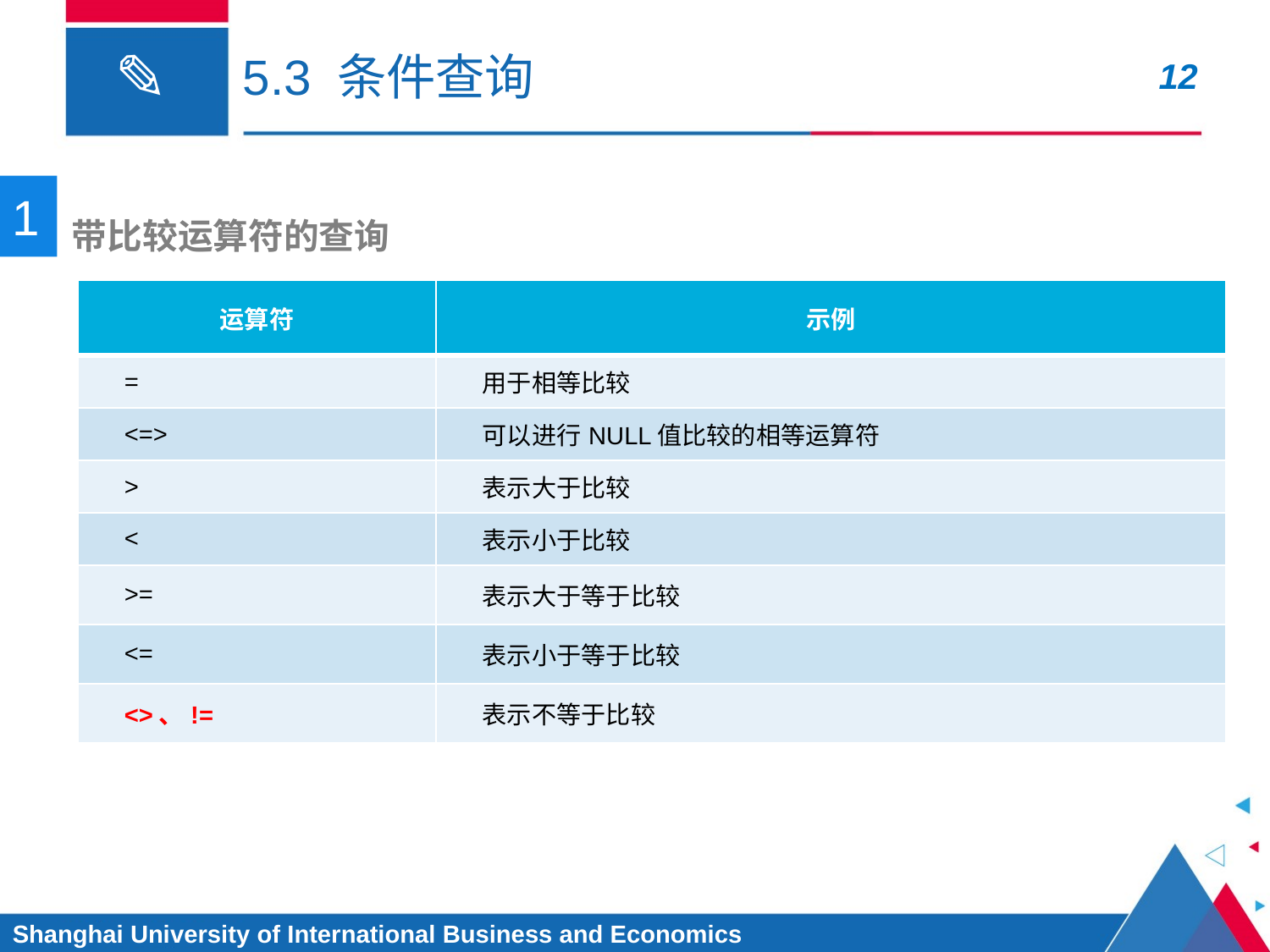

# 5.3 条件查询

1
带比较运算符的查询
| 运算符 | 示例 |
| --- | --- |
| = | 用于相等比较 |
| <=> | 可以进行NULL值比较的相等运算符 |
| > | 表示大于比较 |
| < | 表示小于比较 |
| >= | 表示大于等于比较 |
| <= | 表示小于等于比较 |
| <>、!= | 表示不等于比较 |